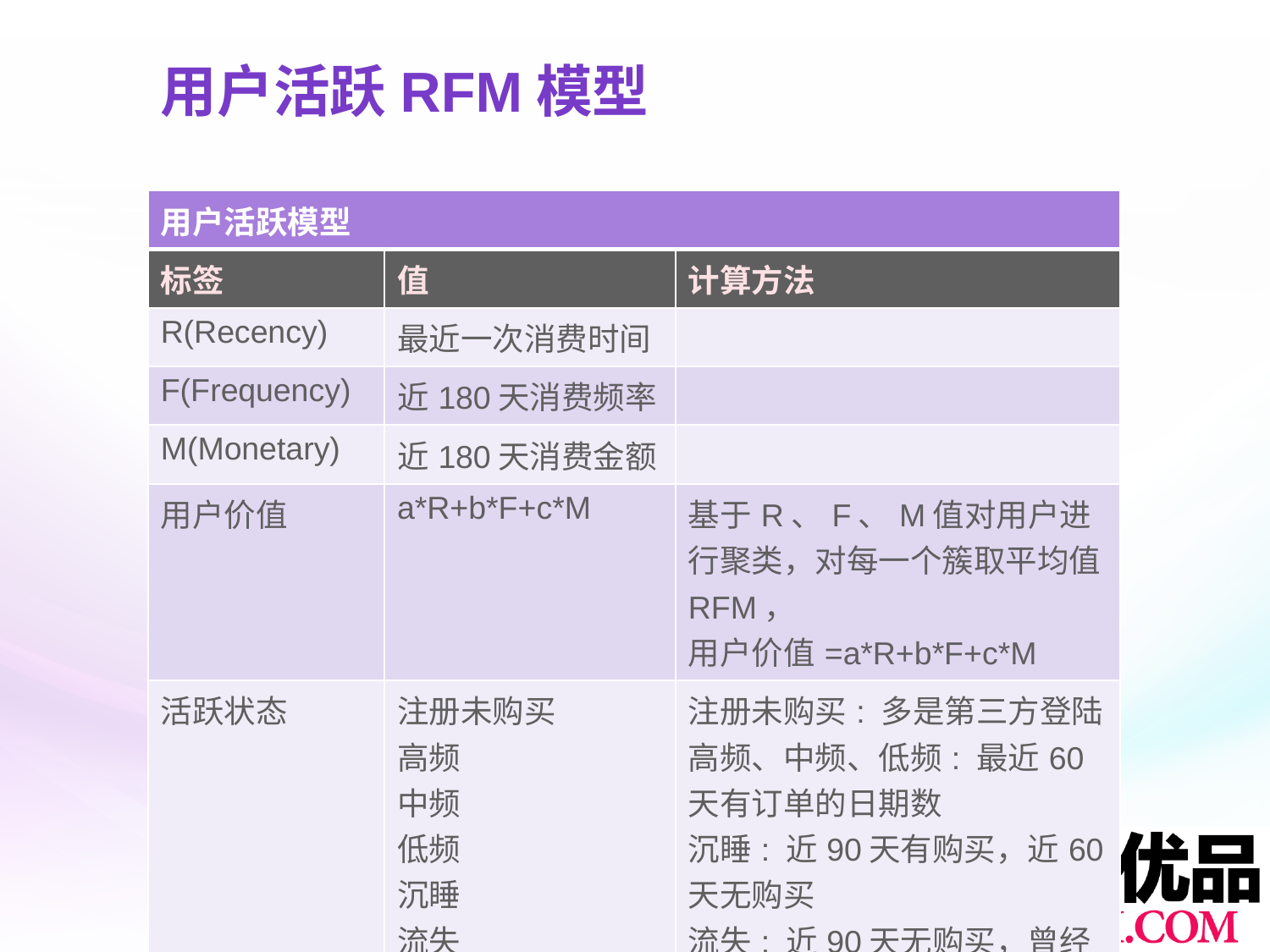

# 用户活跃RFM模型
| 用户活跃模型 |  |  |
| --- | --- | --- |
| 标签 | 值 | 计算方法 |
| R(Recency) | 最近一次消费时间 |  |
| F(Frequency) | 近180天消费频率 |  |
| M(Monetary) | 近180天消费金额 |  |
| 用户价值 | a\*R+b\*F+c\*M | 基于R、F、M值对用户进行聚类，对每一个簇取平均值RFM， 用户价值=a\*R+b\*F+c\*M |
| 活跃状态 | 注册未购买 高频 中频 低频 沉睡 流失 | 注册未购买: 多是第三方登陆 高频、中频、低频: 最近60天有订单的日期数 沉睡: 近90天有购买，近60天无购买 流失: 近90天无购买，曾经有购买 |